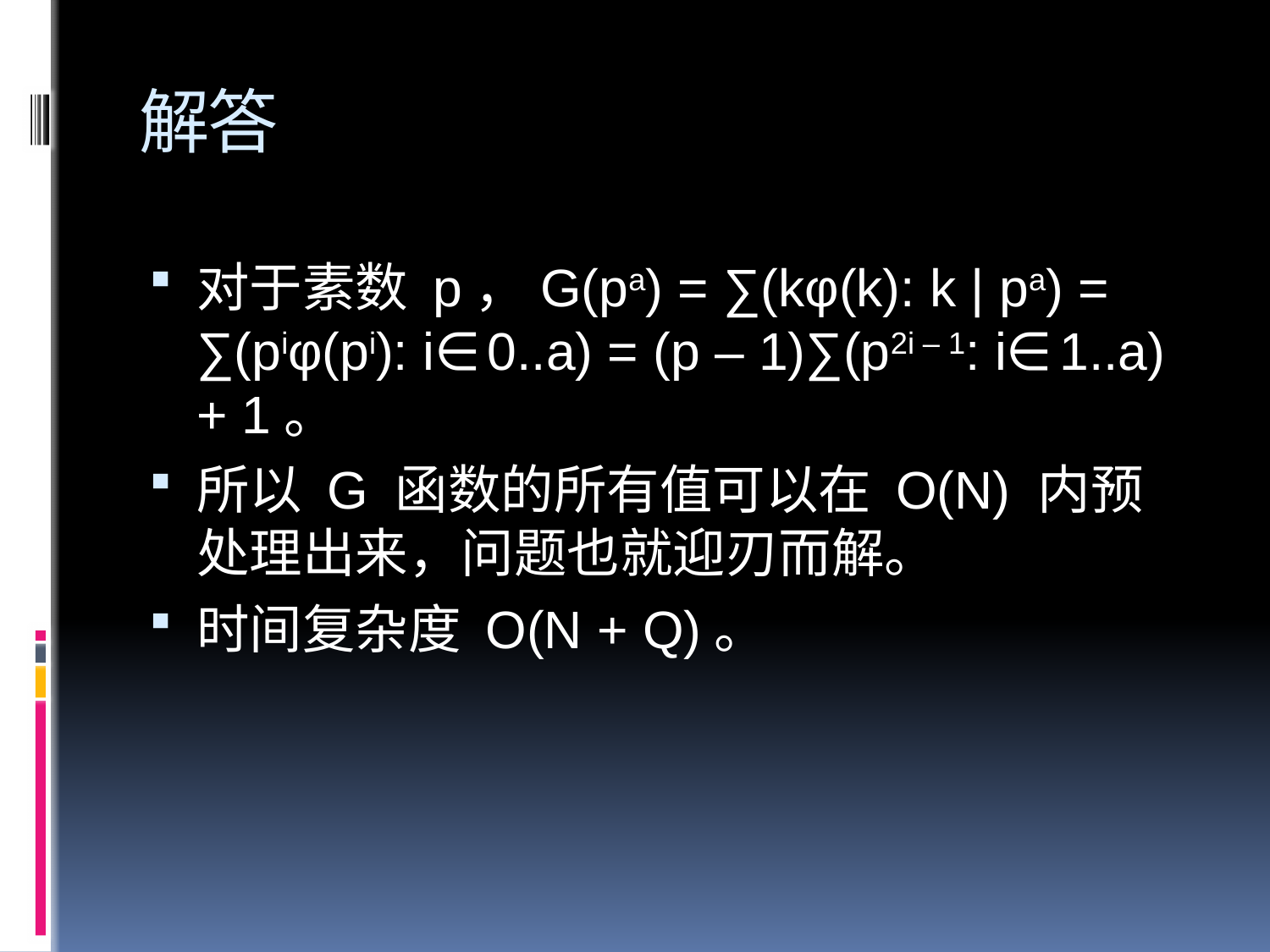

# 解答
对于素数 p，G(pa) = ∑(kφ(k): k | pa) = ∑(piφ(pi): i∈0..a) = (p – 1)∑(p2i – 1: i∈1..a) + 1。
所以 G 函数的所有值可以在 O(N) 内预处理出来，问题也就迎刃而解。
时间复杂度 O(N + Q)。